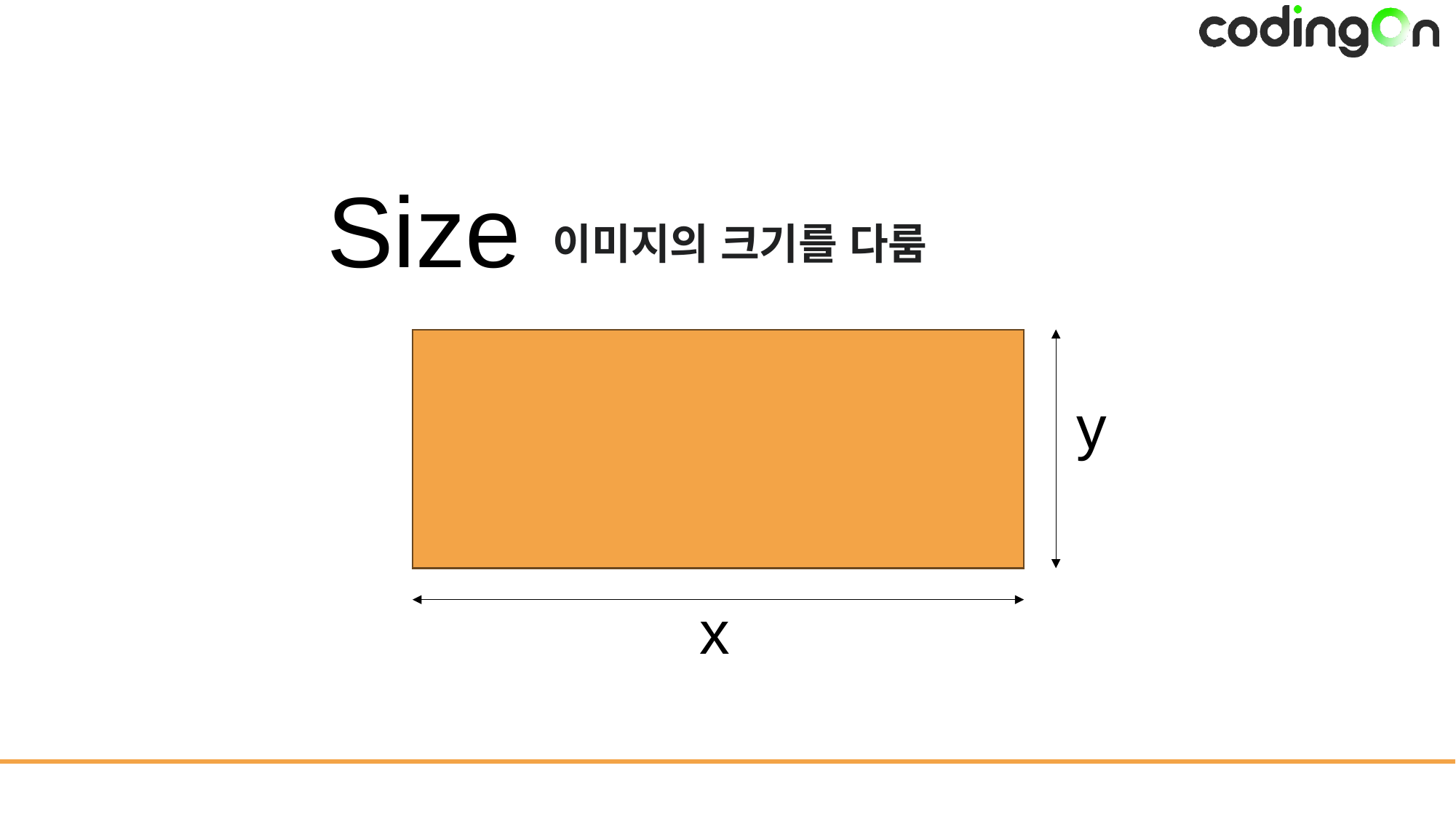

# Size
이미지의 크기를 다룸

y
x